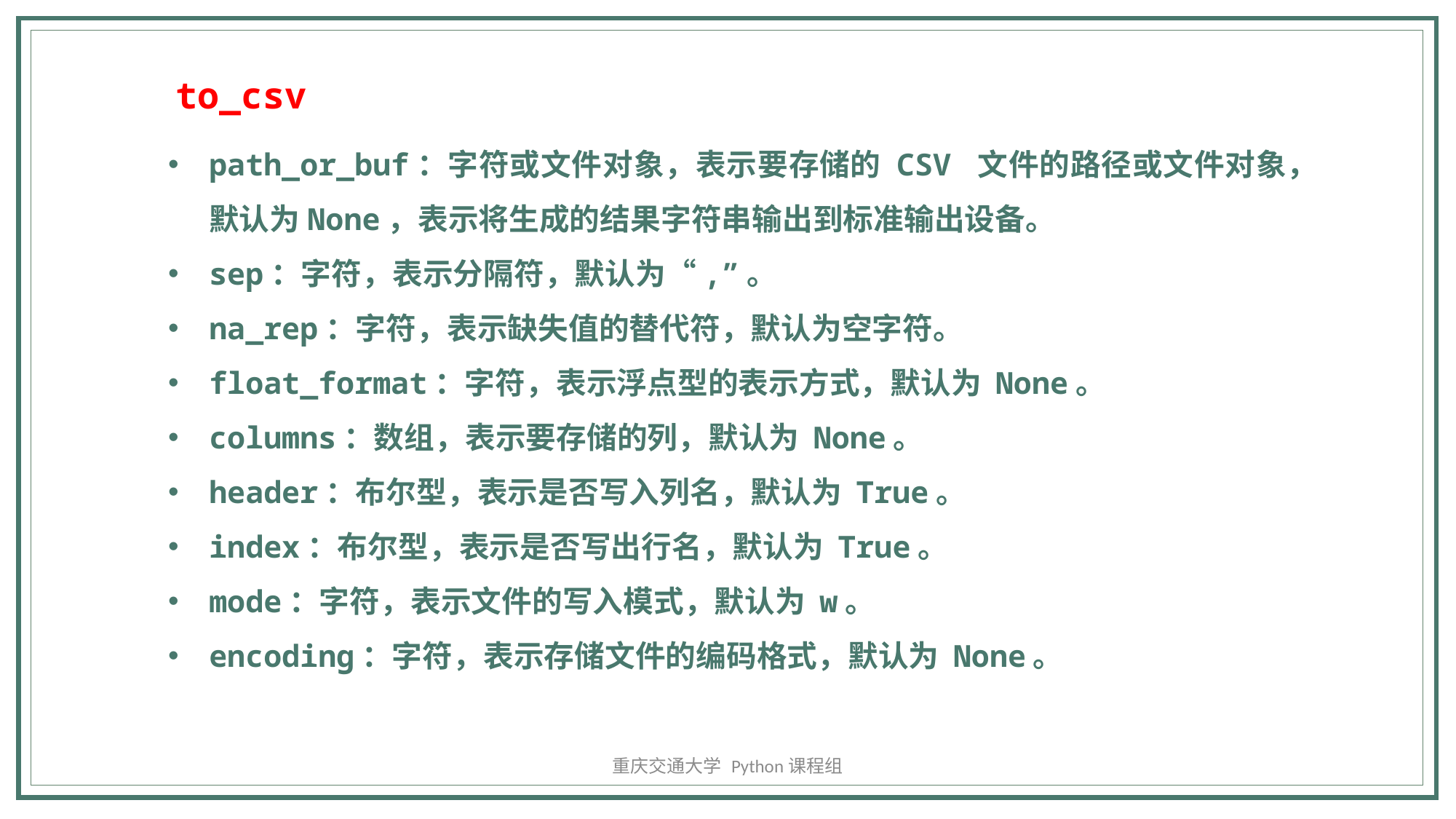

to_csv
path_or_buf：字符或文件对象，表示要存储的 CSV 文件的路径或文件对象，默认为None，表示将生成的结果字符串输出到标准输出设备。
sep：字符，表示分隔符，默认为“,”。
na_rep：字符，表示缺失值的替代符，默认为空字符。
float_format：字符，表示浮点型的表示方式，默认为 None。
columns：数组，表示要存储的列，默认为 None。
header：布尔型，表示是否写入列名，默认为 True。
index：布尔型，表示是否写出行名，默认为 True。
mode：字符，表示文件的写入模式，默认为 w。
encoding：字符，表示存储文件的编码格式，默认为 None。
重庆交通大学 Python课程组